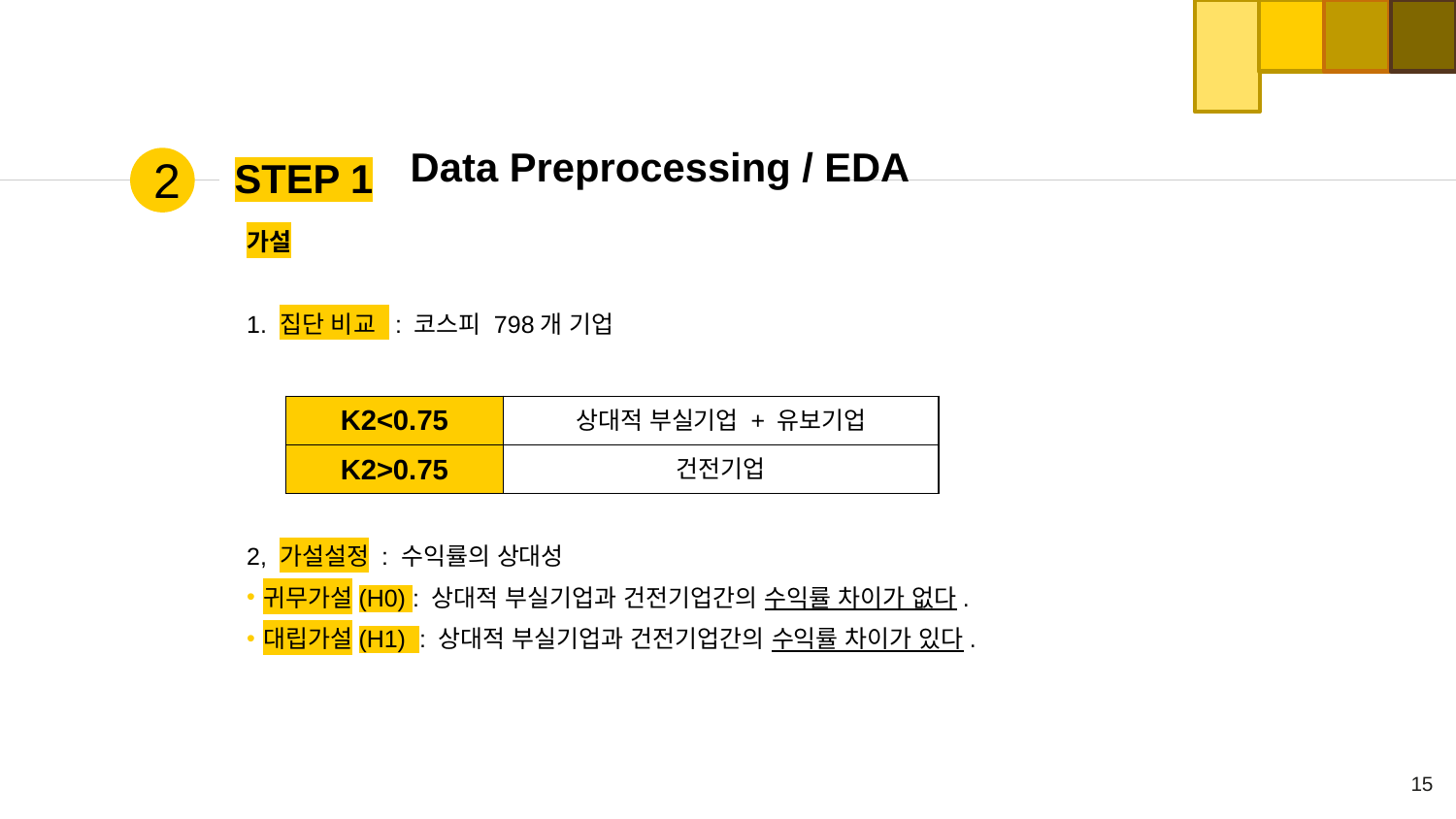

Data Preprocessing / EDA
2
# STEP 1
가설

1. 집단 비교  : 코스피 798개 기업

2, 가설설정 : 수익률의 상대성
귀무가설(H0) : 상대적 부실기업과 건전기업간의 수익률 차이가 없다.
대립가설(H1)  : 상대적 부실기업과 건전기업간의 수익률 차이가 있다.

| K2<0.75 | 상대적 부실기업 + 유보기업 |
| --- | --- |
| K2>0.75 | 건전기업 |
15